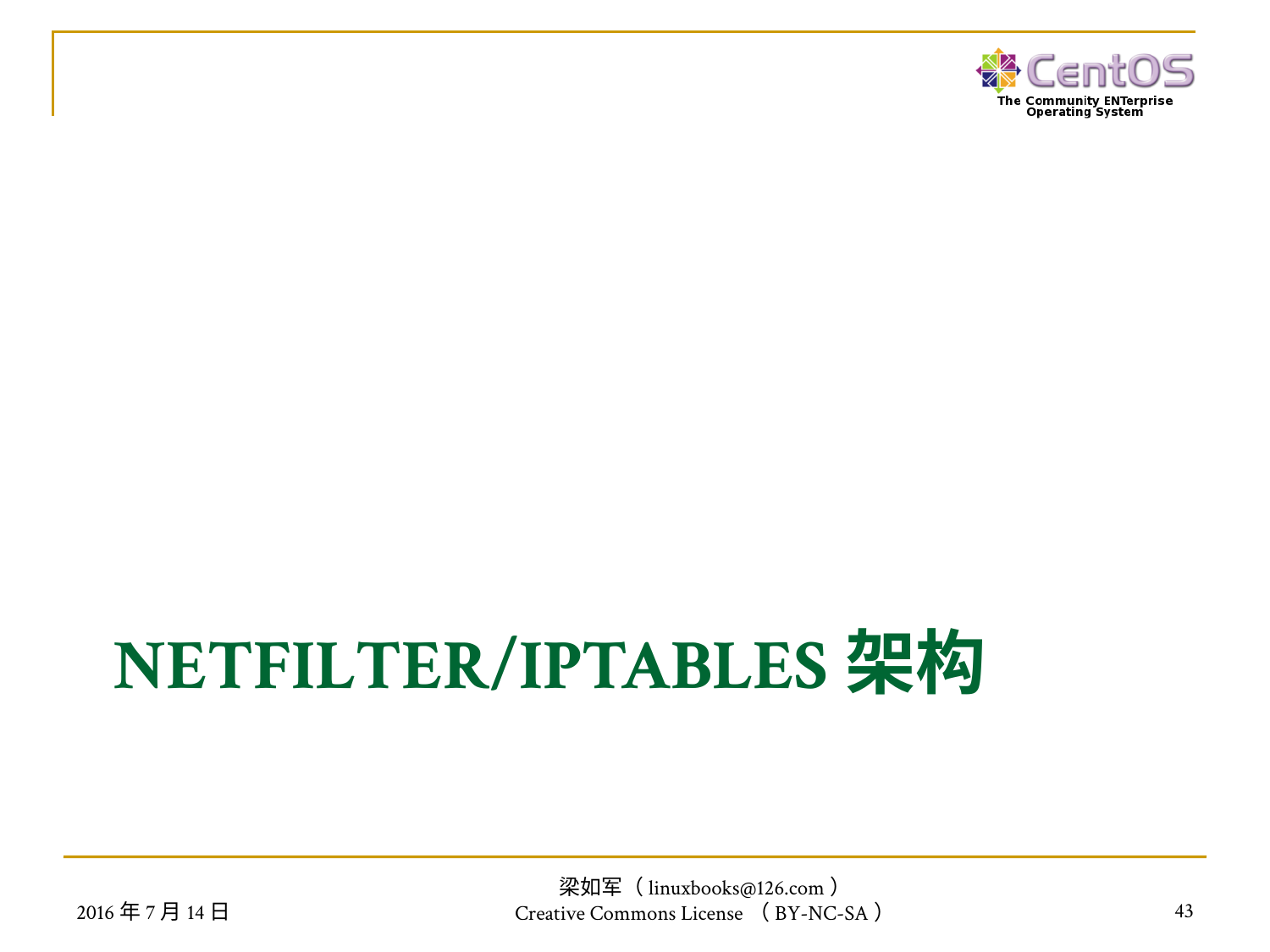

# Netfilter/iptables架构
2016年7月14日
43
梁如军（linuxbooks@126.com）
Creative Commons License（BY-NC-SA）